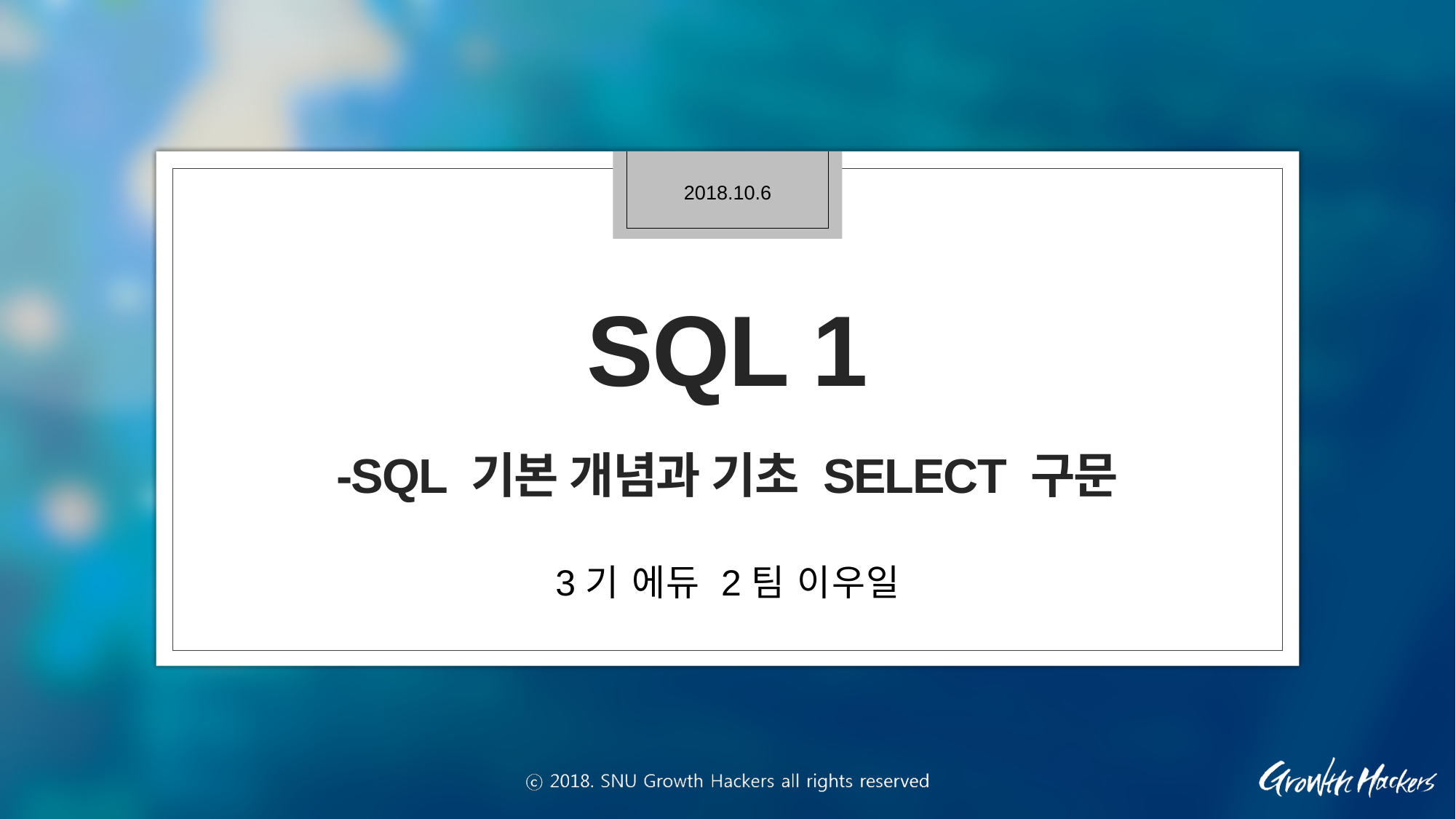

2018.10.6
# sql 1 -SQL 기본 개념과 기초 SELECT 구문
3기 에듀 2팀 이우일